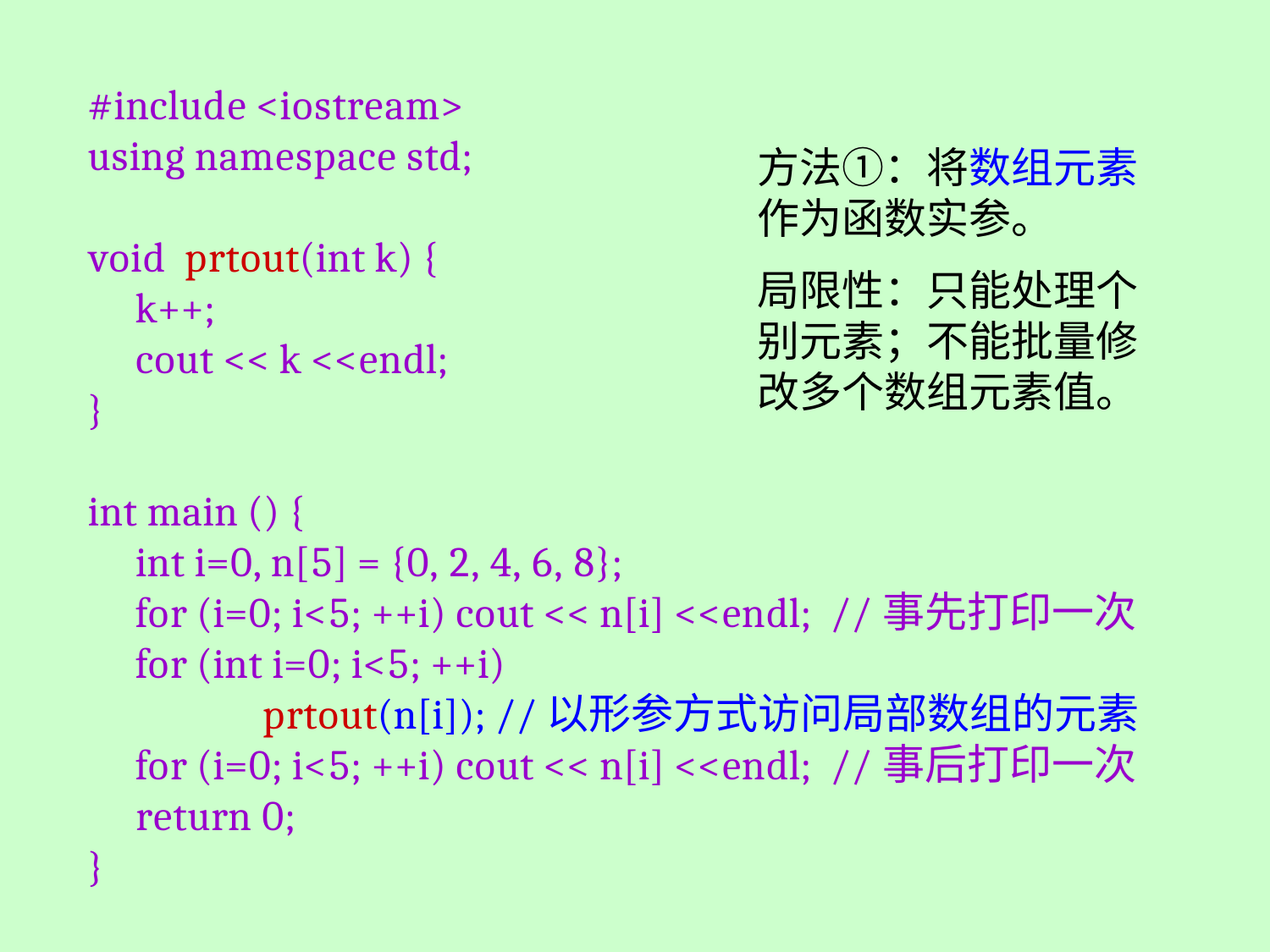

#include <iostream>
using namespace std;

void  prtout(int k) {
	k++;
	cout << k <<endl;
}

int main () {
	int i=0, n[5] = {0, 2, 4, 6, 8};
	for (i=0; i<5; ++i) cout << n[i] <<endl;  //事先打印一次
	for (int i=0; i<5; ++i)
		prtout(n[i]); //以形参方式访问局部数组的元素
	for (i=0; i<5; ++i) cout << n[i] <<endl;  //事后打印一次
	return 0;
}
方法①：将数组元素作为函数实参。
局限性：只能处理个别元素；不能批量修改多个数组元素值。

49